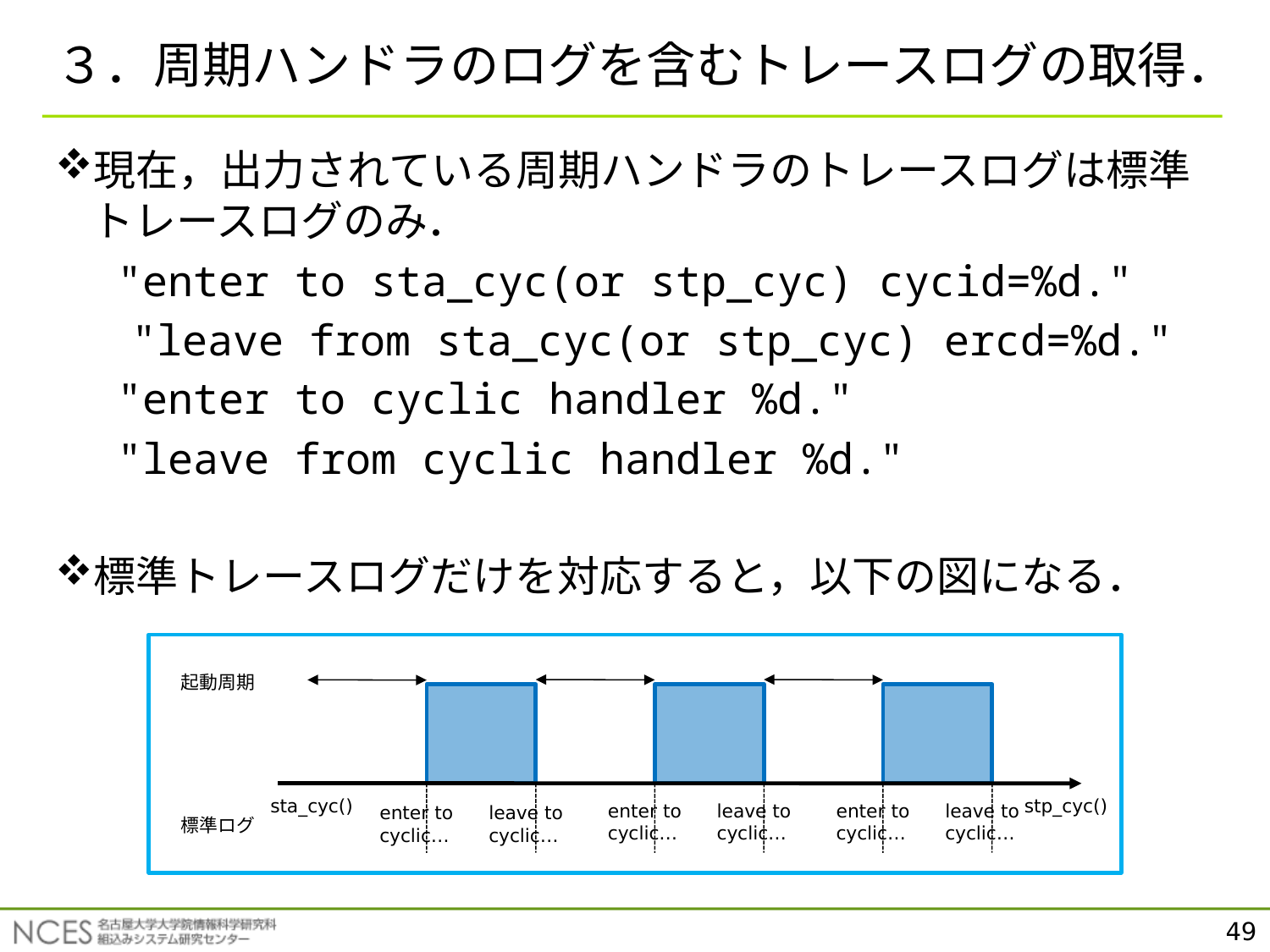

# ３．周期ハンドラのログを含むトレースログの取得．
現在，出力されている周期ハンドラのトレースログは標準トレースログのみ．
　 "enter to sta_cyc(or stp_cyc) cycid=%d."
   "leave from sta_cyc(or stp_cyc) ercd=%d."
　 "enter to cyclic handler %d."
　 "leave from cyclic handler %d."

標準トレースログだけを対応すると，以下の図になる．

起動周期
sta_cyc()
stp_cyc()
enter to
cyclic…
leave to
cyclic…
enter to
cyclic…
leave to
cyclic…
enter to
cyclic…
leave to
cyclic…
標準ログ

49